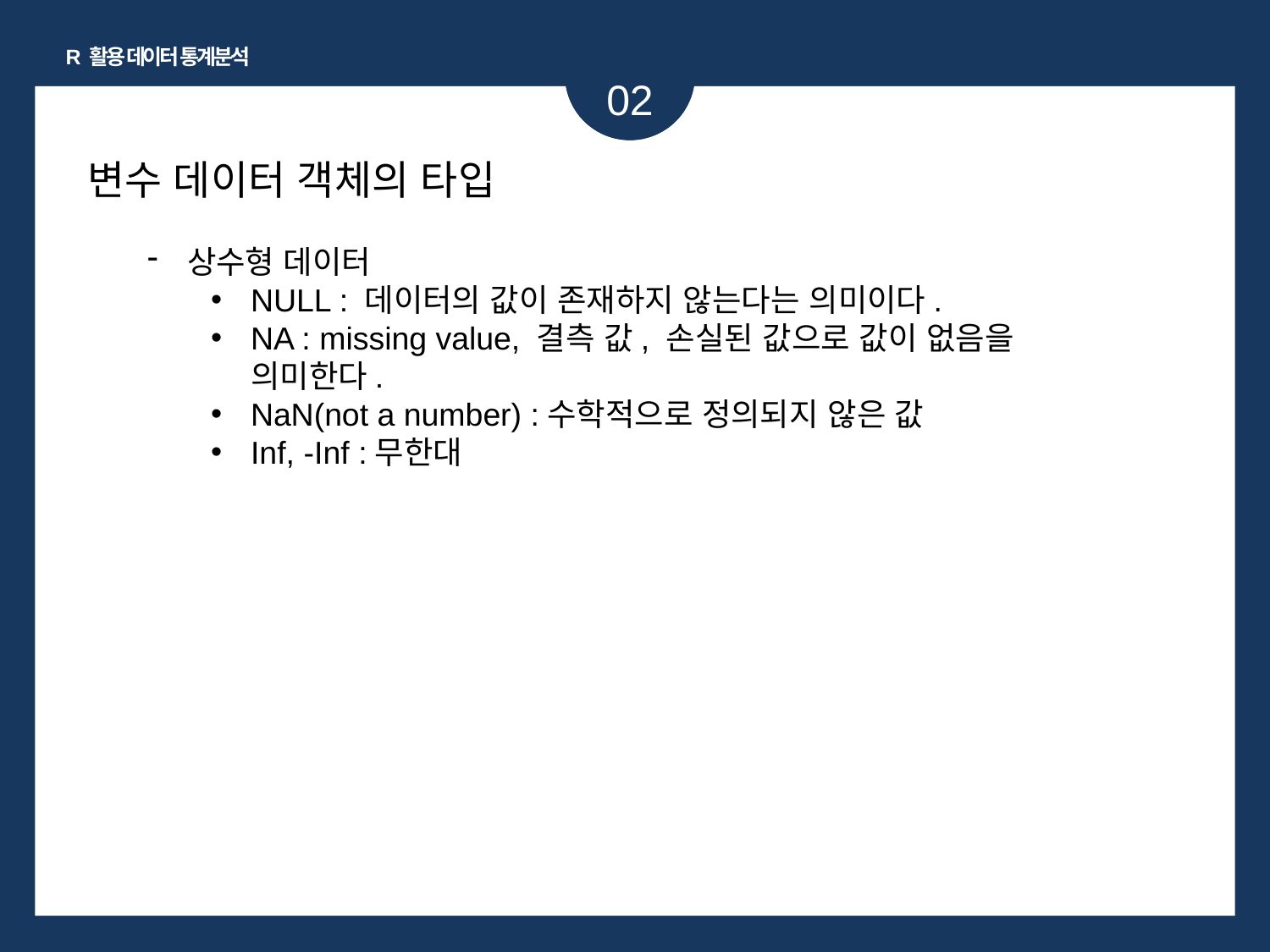

R 활용 데이터 통계분석
02
변수 데이터 객체의 타입
상수형 데이터
NULL : 데이터의 값이 존재하지 않는다는 의미이다.
NA : missing value, 결측 값, 손실된 값으로 값이 없음을 의미한다.
NaN(not a number) :수학적으로 정의되지 않은 값
Inf, -Inf :무한대